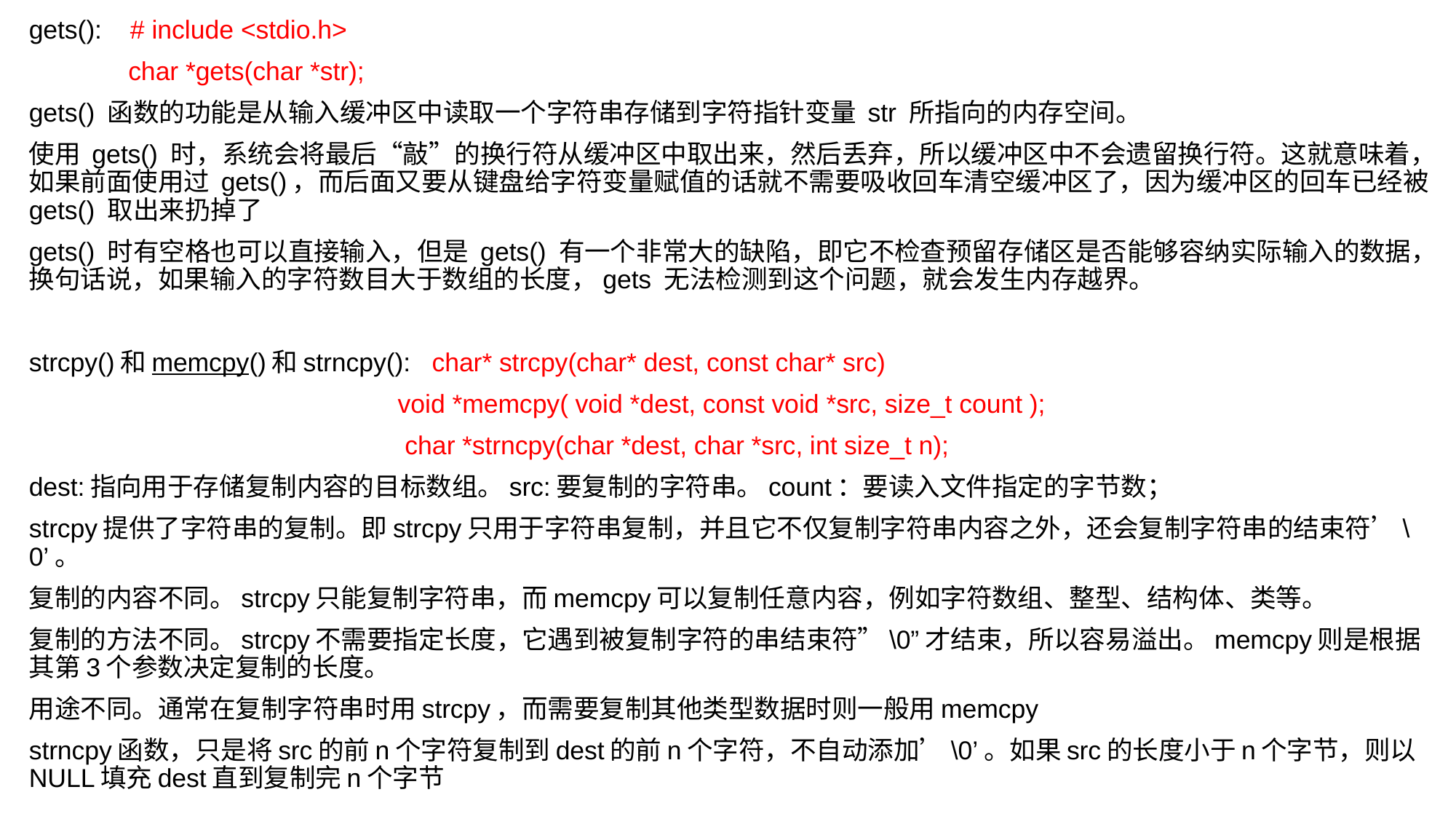

gets():    # include <stdio.h>
              char *gets(char *str);
gets() 函数的功能是从输入缓冲区中读取一个字符串存储到字符指针变量 str 所指向的内存空间。
使用 gets() 时，系统会将最后“敲”的换行符从缓冲区中取出来，然后丢弃，所以缓冲区中不会遗留换行符。这就意味着，如果前面使用过 gets()，而后面又要从键盘给字符变量赋值的话就不需要吸收回车清空缓冲区了，因为缓冲区的回车已经被 gets() 取出来扔掉了
gets() 时有空格也可以直接输入，但是 gets() 有一个非常大的缺陷，即它不检查预留存储区是否能够容纳实际输入的数据，换句话说，如果输入的字符数目大于数组的长度，gets 无法检测到这个问题，就会发生内存越界。

strcpy()和memcpy()和strncpy():   char* strcpy(char* dest, const char* src)
                                                    void *memcpy( void *dest, const void *src, size_t count );
                                                     char *strncpy(char *dest, char *src, int size_t n);
dest:指向用于存储复制内容的目标数组。src:要复制的字符串。count：要读入文件指定的字节数；
strcpy提供了字符串的复制。即strcpy只用于字符串复制，并且它不仅复制字符串内容之外，还会复制字符串的结束符’\0’。
复制的内容不同。strcpy只能复制字符串，而memcpy可以复制任意内容，例如字符数组、整型、结构体、类等。
复制的方法不同。strcpy不需要指定长度，它遇到被复制字符的串结束符”\0”才结束，所以容易溢出。memcpy则是根据其第3个参数决定复制的长度。
用途不同。通常在复制字符串时用strcpy，而需要复制其他类型数据时则一般用memcpy
strncpy函数，只是将src的前n个字符复制到dest的前n个字符，不自动添加’\0’。如果src的长度小于n个字节，则以NULL填充dest直到复制完n个字节